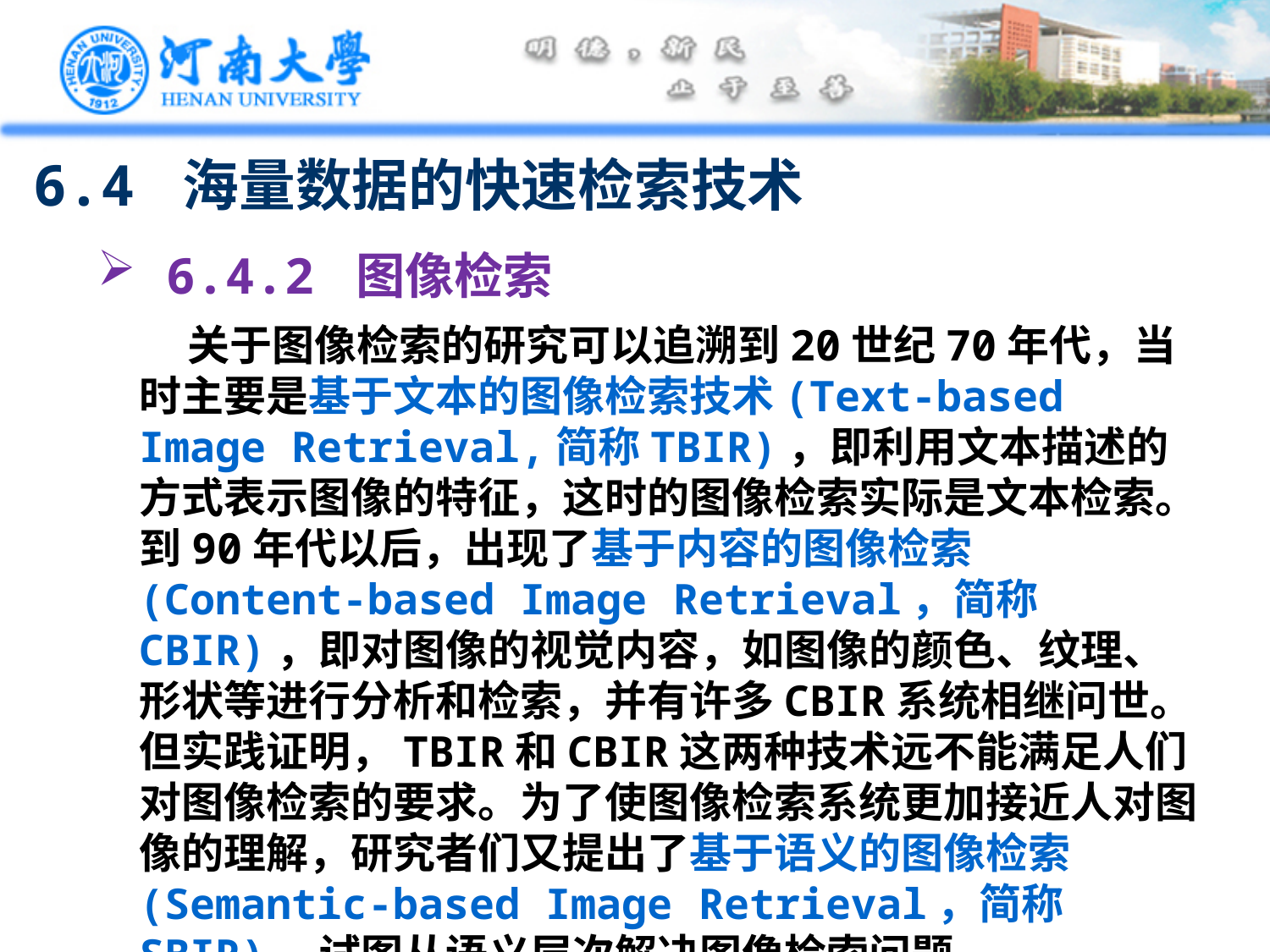

6.4 海量数据的快速检索技术
 6.4.2 图像检索
    关于图像检索的研究可以追溯到20世纪70年代，当时主要是基于文本的图像检索技术(Text-based Image Retrieval,简称TBIR)，即利用文本描述的方式表示图像的特征，这时的图像检索实际是文本检索。到90年代以后，出现了基于内容的图像检索(Content-based Image Retrieval，简称CBIR)，即对图像的视觉内容，如图像的颜色、纹理、形状等进行分析和检索，并有许多CBIR系统相继问世。但实践证明，TBIR和CBIR这两种技术远不能满足人们对图像检索的要求。为了使图像检索系统更加接近人对图像的理解，研究者们又提出了基于语义的图像检索(Semantic-based Image Retrieval，简称SBIR)，试图从语义层次解决图像检索问题。